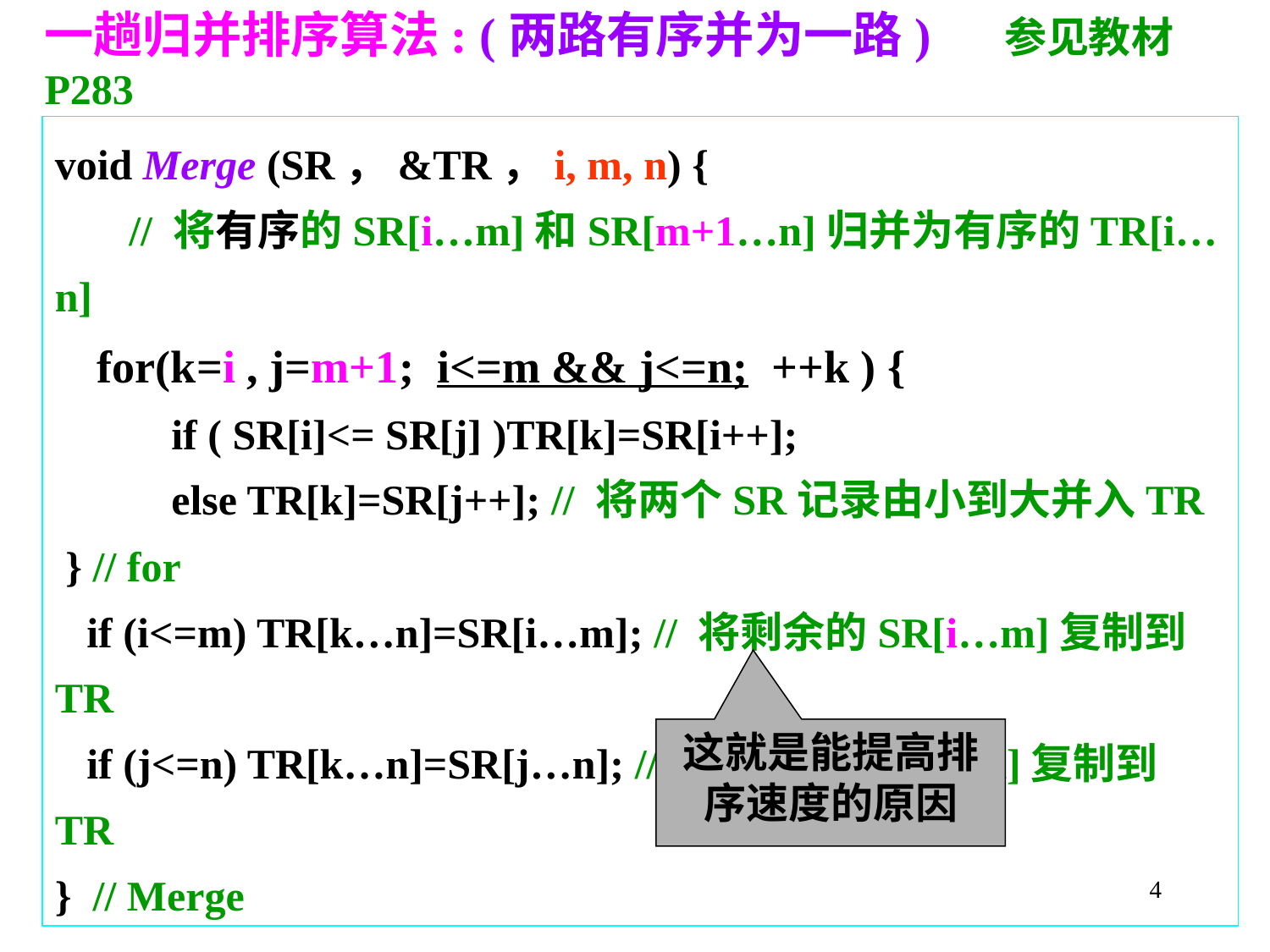

# 一趟归并排序算法: (两路有序并为一路)     参见教材P283
void Merge (SR，&TR，i, m, n) {
       // 将有序的SR[i…m]和SR[m+1…n]归并为有序的TR[i…n]
    for(k=i , j=m+1;  i<=m && j<=n;  ++k ) {
           if ( SR[i]<= SR[j] )TR[k]=SR[i++];
           else TR[k]=SR[j++]; // 将两个SR记录由小到大并入TR
 } // for
   if (i<=m) TR[k…n]=SR[i…m]; // 将剩余的SR[i…m]复制到TR
   if (j<=n) TR[k…n]=SR[j…n]; // 将剩余的SR[j…n]复制到TR
}  // Merge
这就是能提高排序速度的原因
4